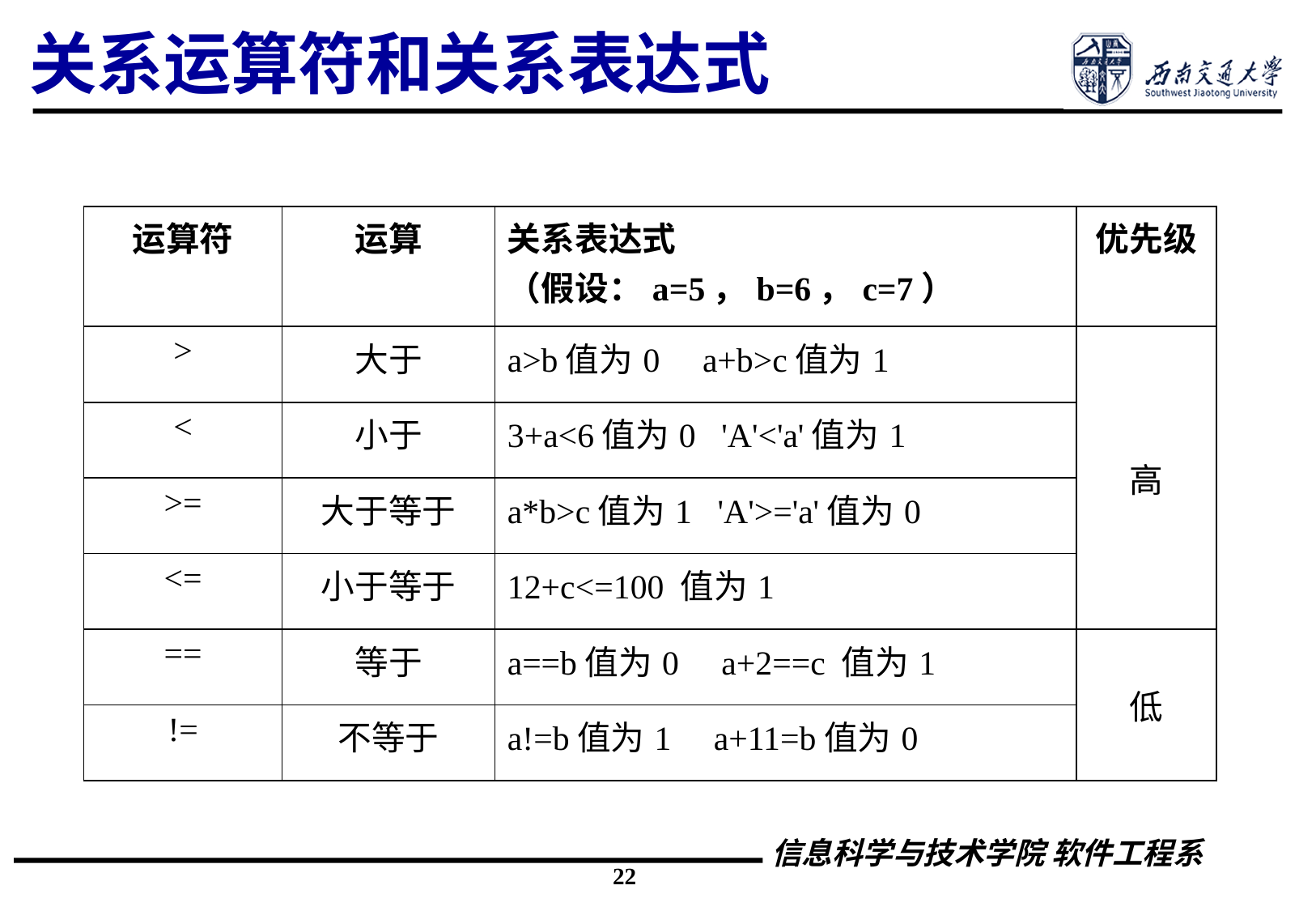

# 关系运算符和关系表达式
| 运算符 | 运算 | 关系表达式 （假设：a=5，b=6，c=7） | 优先级 |
| --- | --- | --- | --- |
| > | 大于 | a>b值为0 a+b>c值为1 | 高 |
| < | 小于 | 3+a<6值为0 'A'<'a'值为1 |  |
| >= | 大于等于 | a\*b>c值为1 'A'>='a'值为0 |  |
| <= | 小于等于 | 12+c<=100 值为1 |  |
| == | 等于 | a==b值为0 a+2==c 值为1 | 低 |
| != | 不等于 | a!=b值为1 a+11=b值为0 |  |
22